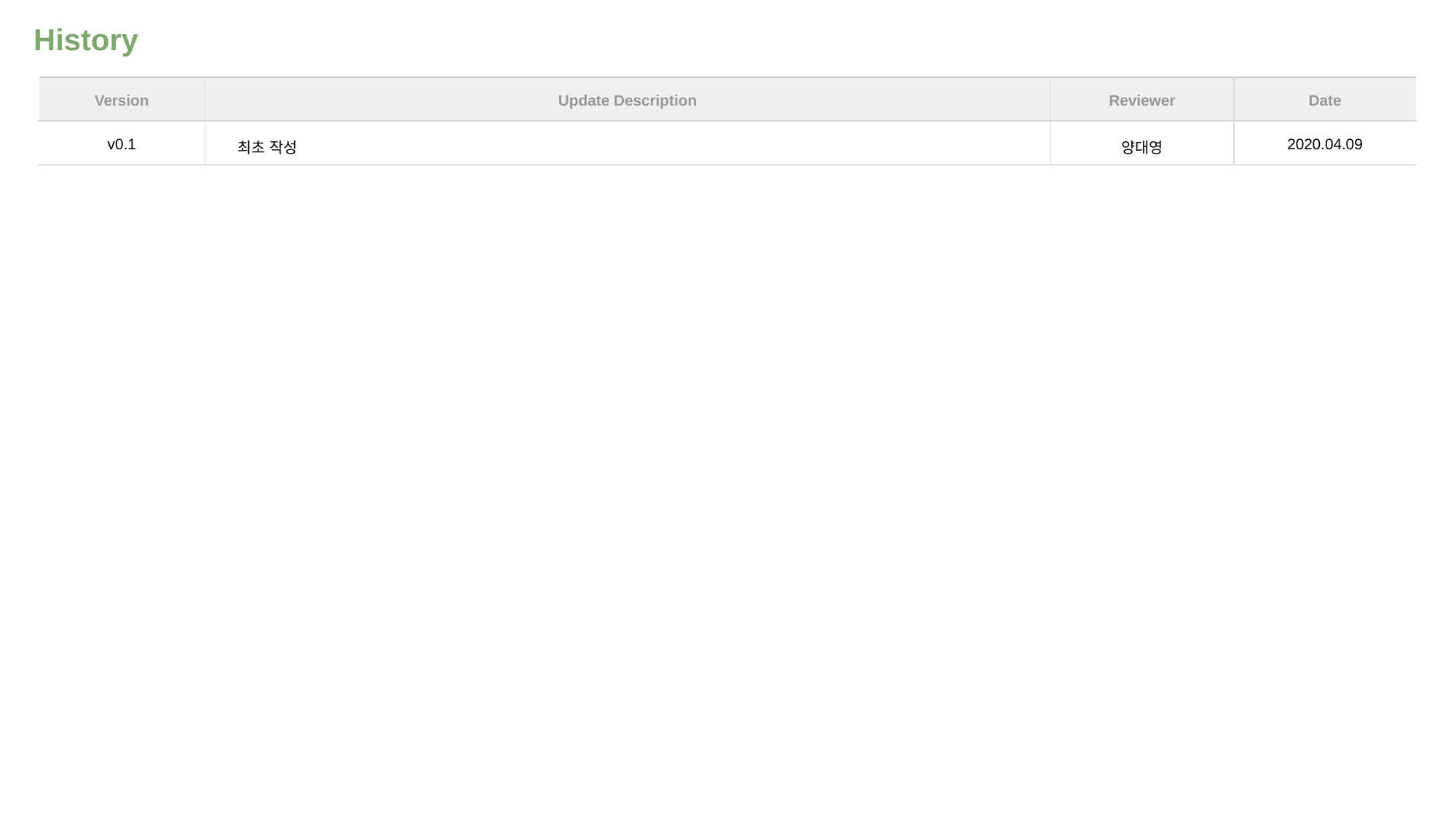

History
| Version | Update Description | Reviewer | Date |
| --- | --- | --- | --- |
| v0.1 | 최초 작성 | 양대영 | 2020.04.09 |